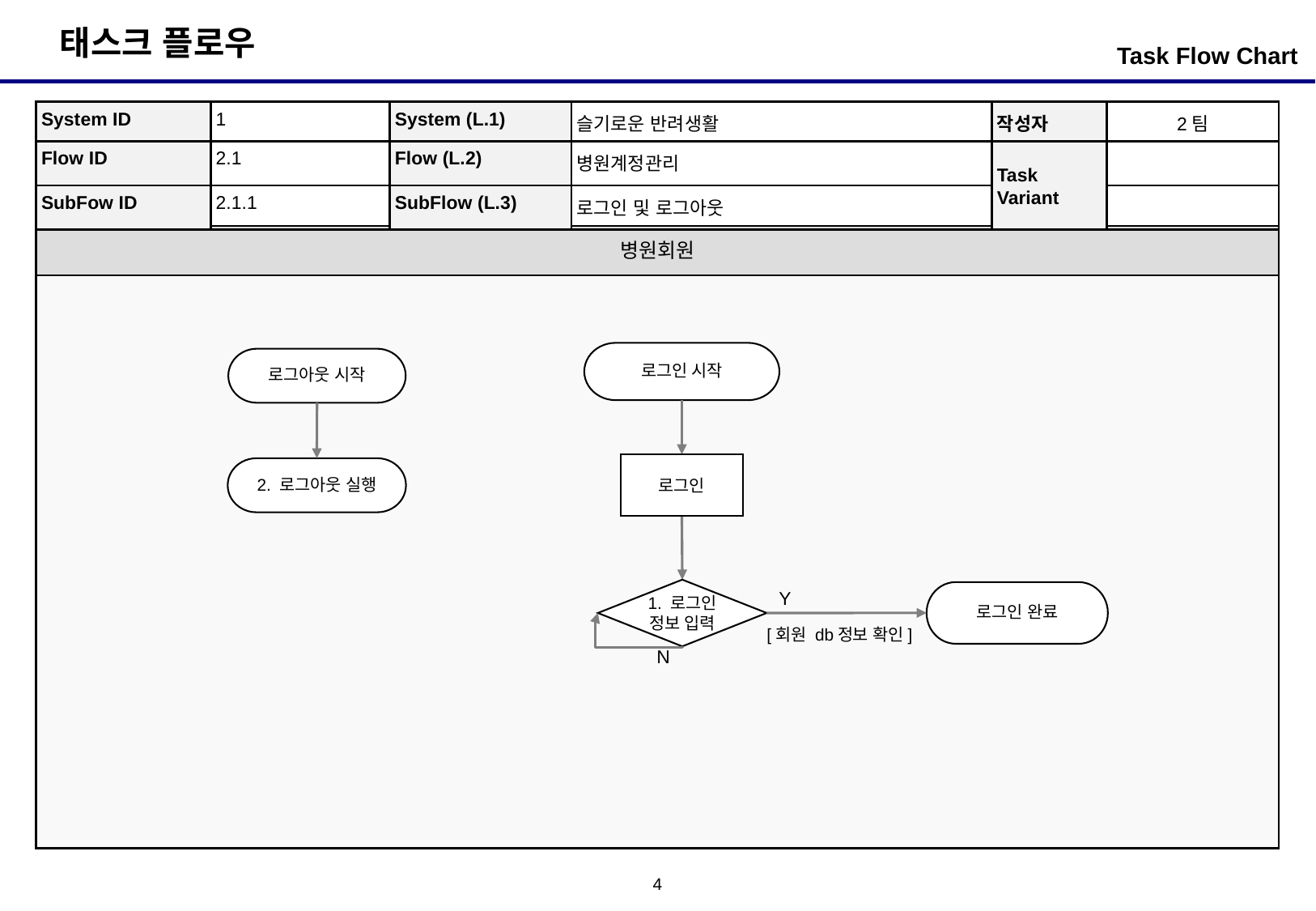

Task Flow Chart
| System ID | 1 | System (L.1) | 슬기로운 반려생활 | 작성자 | 2팀 |
| --- | --- | --- | --- | --- | --- |
| Flow ID | 2.1 | Flow (L.2) | 병원계정관리 | Task Variant |  |
| SubFow ID | 2.1.1 | SubFlow (L.3) | 로그인 및 로그아웃 |  |  |
| 병원회원 |
| --- |
|  |
로그인 시작
로그아웃 시작
로그인
2. 로그아웃 실행
1. 로그인
정보 입력
Y
로그인 완료
[회원 db정보 확인]
N